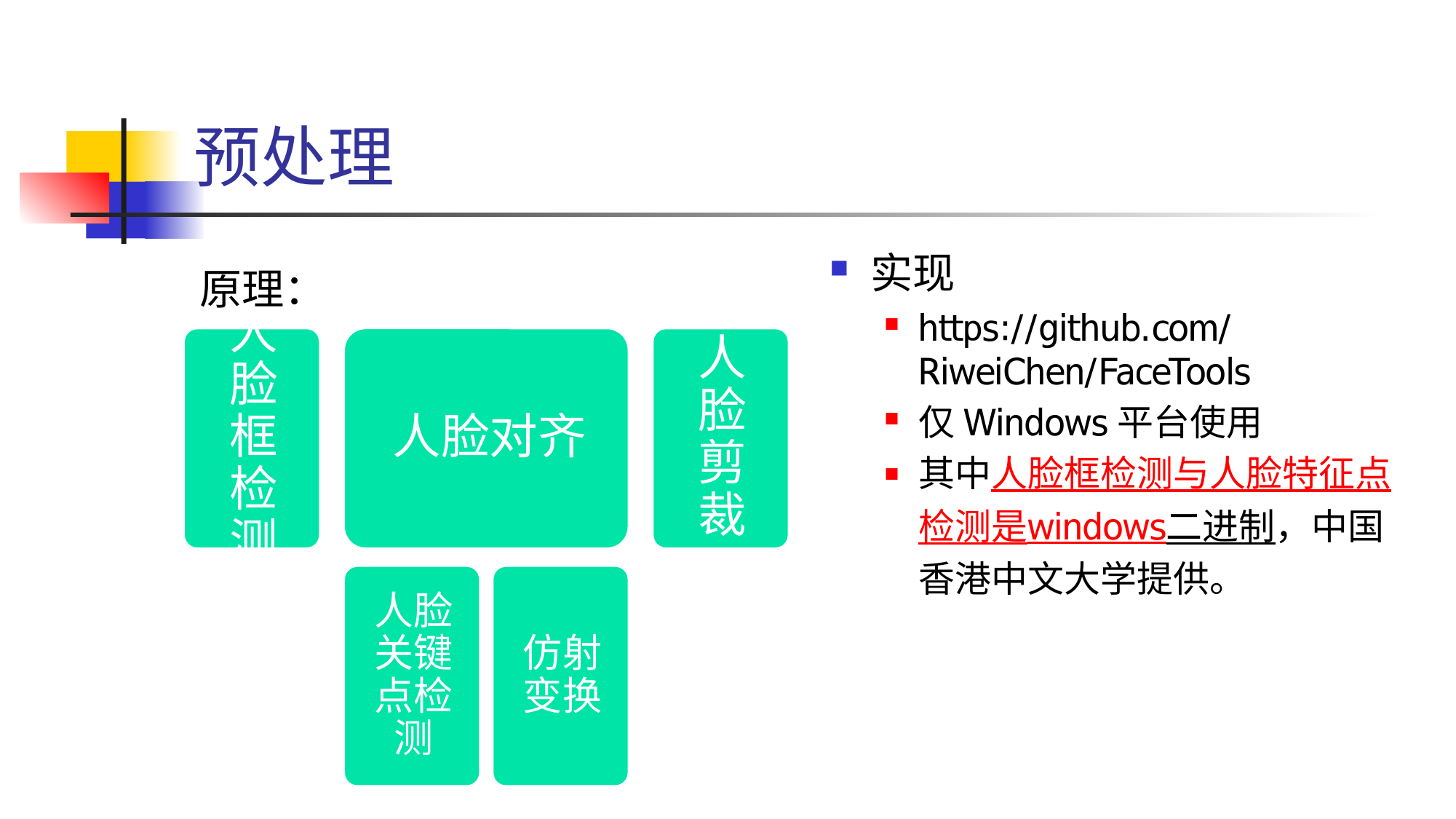

# 预处理
实现
https://github.com/RiweiChen/FaceTools
仅Windows平台使用
其中人脸框检测与人脸特征点检测是windows二进制，中国香港中文大学提供。

原理：
人脸框检测
人脸对齐
人脸关键点检测
仿射变换
人脸剪裁